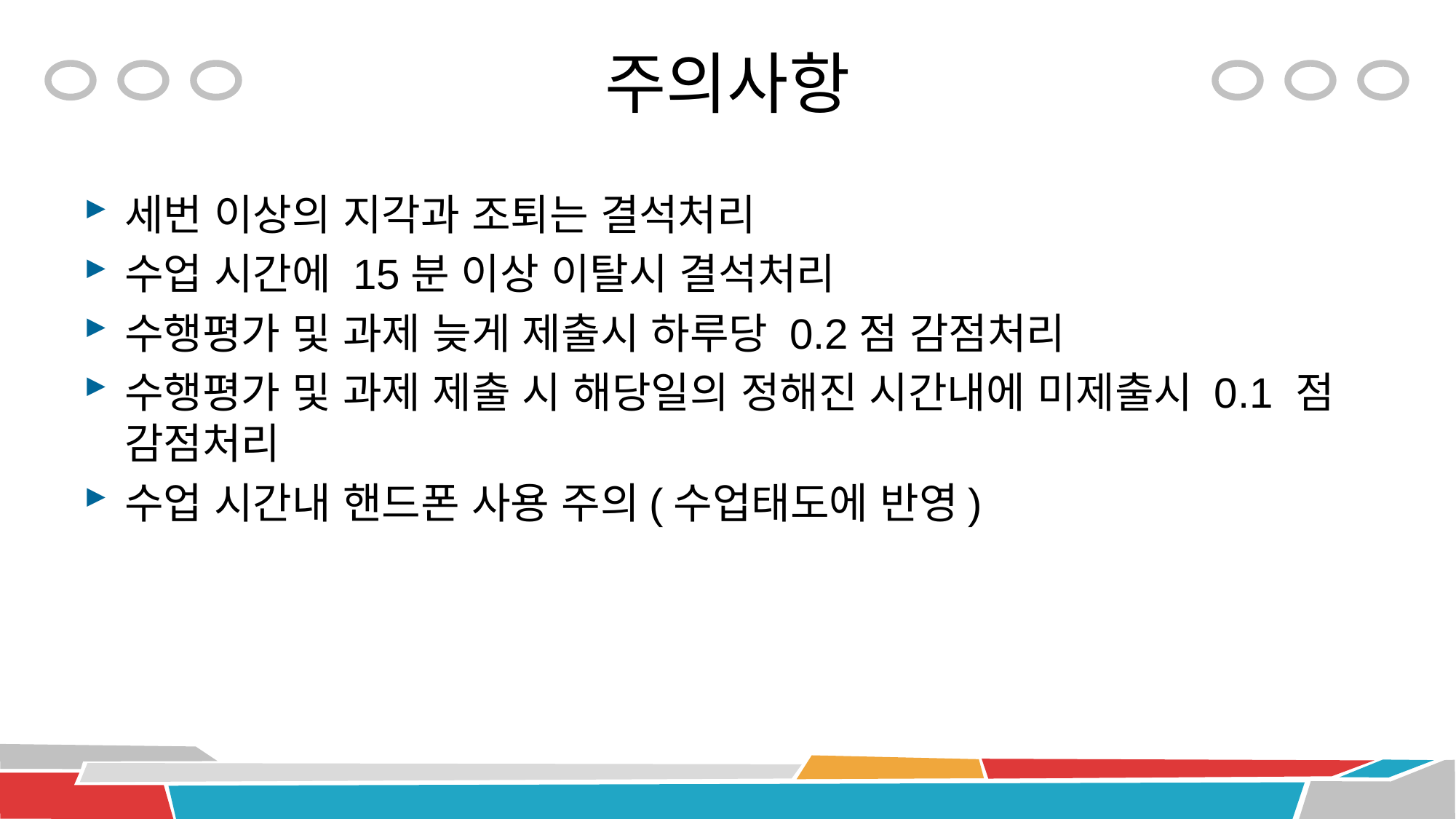

# 주의사항
세번 이상의 지각과 조퇴는 결석처리
수업 시간에 15분 이상 이탈시 결석처리
수행평가 및 과제 늦게 제출시 하루당 0.2점 감점처리
수행평가 및 과제 제출 시 해당일의 정해진 시간내에 미제출시 0.1 점 감점처리
수업 시간내 핸드폰 사용 주의(수업태도에 반영)